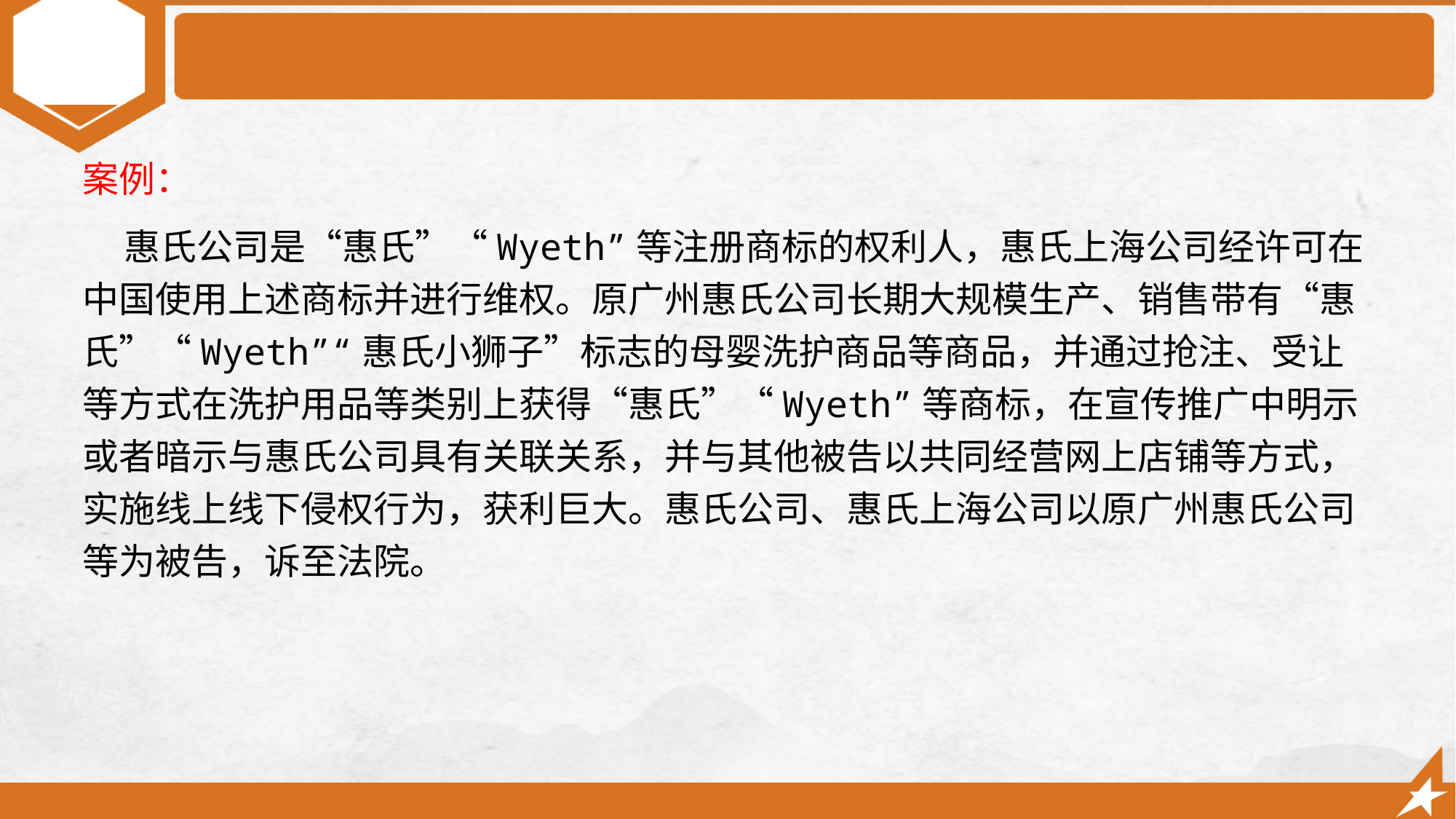

案例：
    惠氏公司是“惠氏”“Wyeth”等注册商标的权利人，惠氏上海公司经许可在中国使用上述商标并进行维权。原广州惠氏公司长期大规模生产、销售带有“惠氏”“Wyeth”“惠氏小狮子”标志的母婴洗护商品等商品，并通过抢注、受让等方式在洗护用品等类别上获得“惠氏”“Wyeth”等商标，在宣传推广中明示或者暗示与惠氏公司具有关联关系，并与其他被告以共同经营网上店铺等方式，实施线上线下侵权行为，获利巨大。惠氏公司、惠氏上海公司以原广州惠氏公司等为被告，诉至法院。